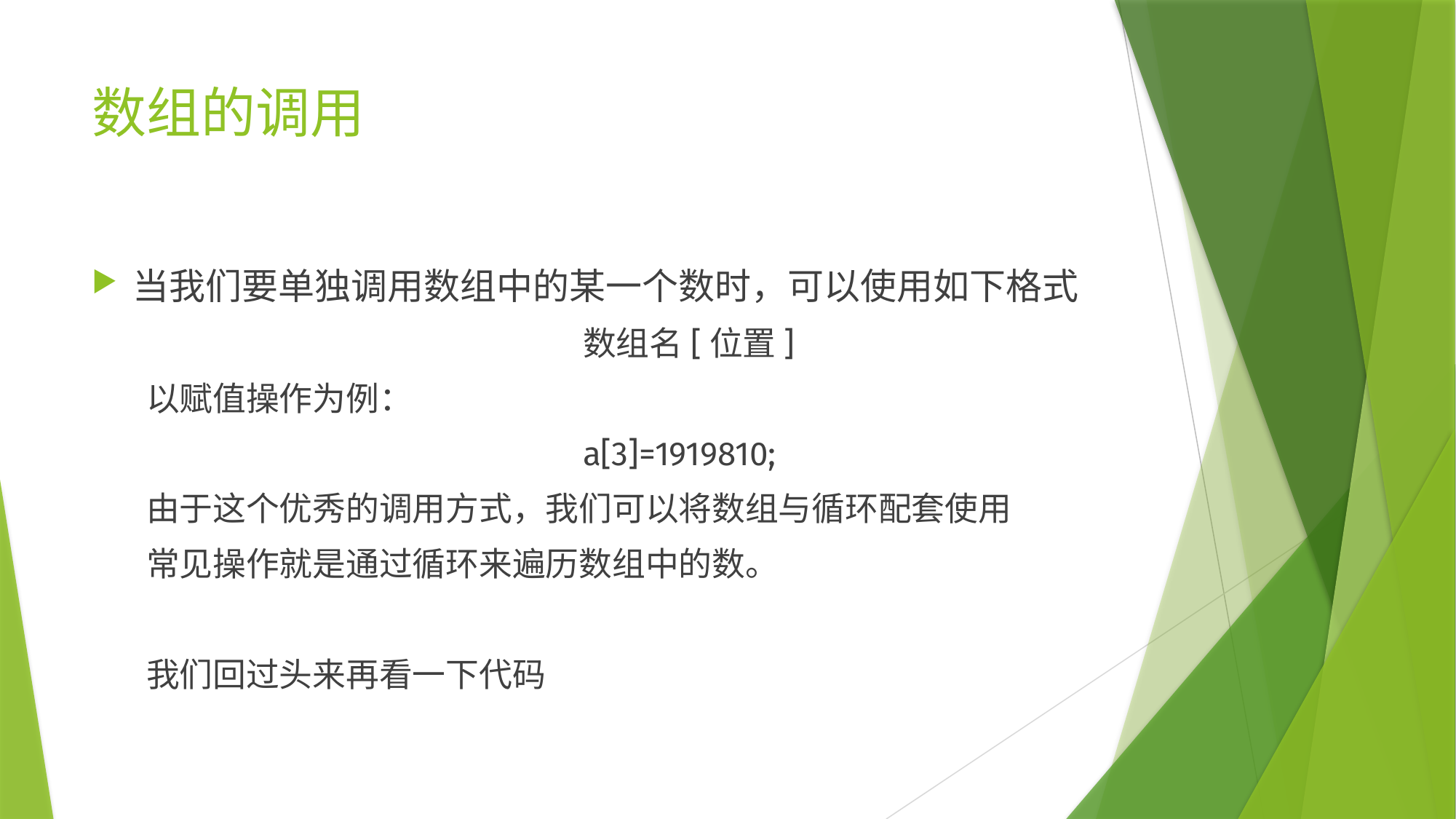

# 数组的调用
当我们要单独调用数组中的某一个数时，可以使用如下格式
				数组名[位置]
以赋值操作为例：
				a[3]=1919810;
由于这个优秀的调用方式，我们可以将数组与循环配套使用
常见操作就是通过循环来遍历数组中的数。

我们回过头来再看一下代码